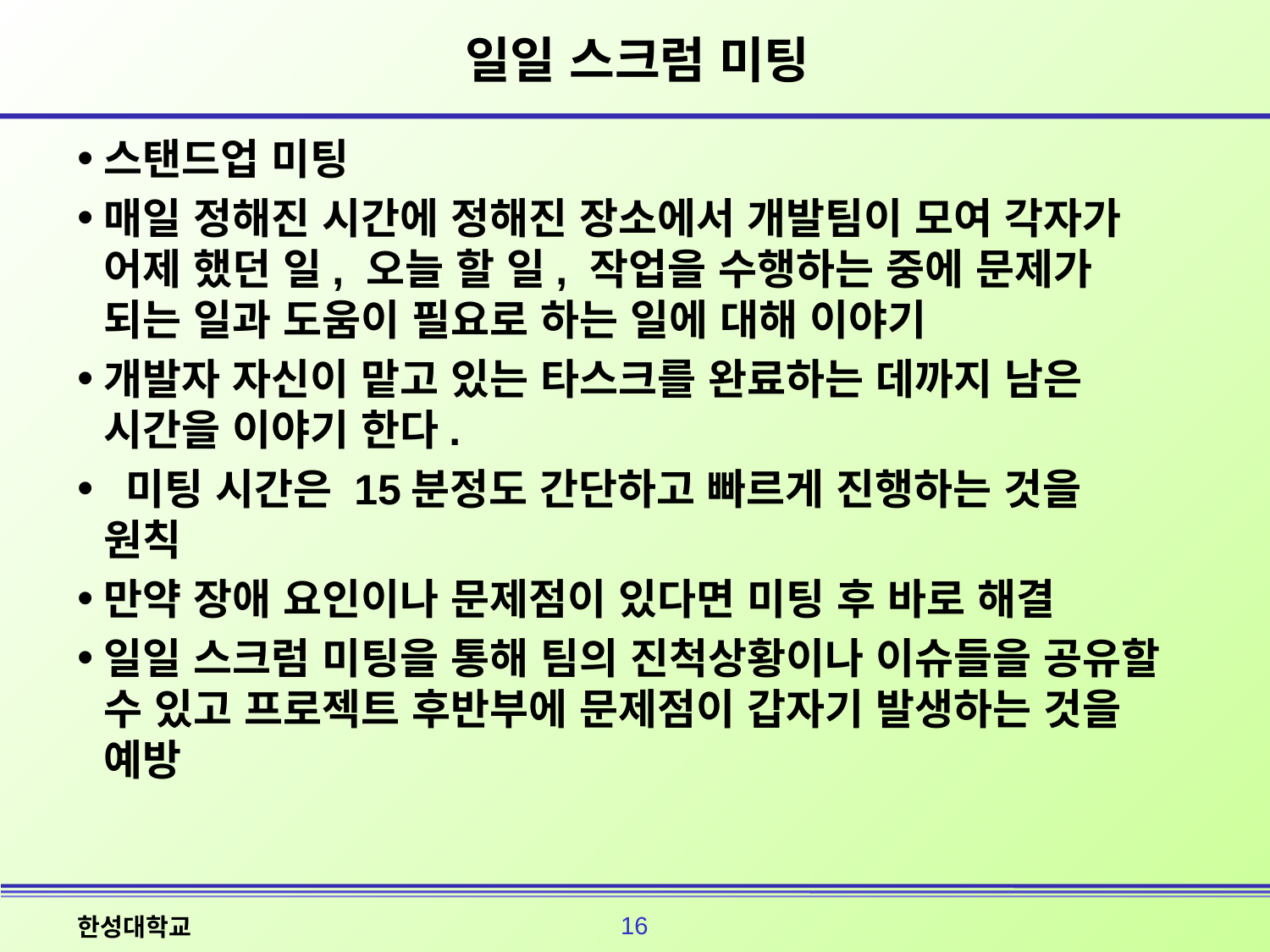

# 일일 스크럼 미팅
스탠드업 미팅
매일 정해진 시간에 정해진 장소에서 개발팀이 모여 각자가 어제 했던 일, 오늘 할 일, 작업을 수행하는 중에 문제가 되는 일과 도움이 필요로 하는 일에 대해 이야기
개발자 자신이 맡고 있는 타스크를 완료하는 데까지 남은 시간을 이야기 한다.
 미팅 시간은 15분정도 간단하고 빠르게 진행하는 것을 원칙
만약 장애 요인이나 문제점이 있다면 미팅 후 바로 해결
일일 스크럼 미팅을 통해 팀의 진척상황이나 이슈들을 공유할 수 있고 프로젝트 후반부에 문제점이 갑자기 발생하는 것을 예방